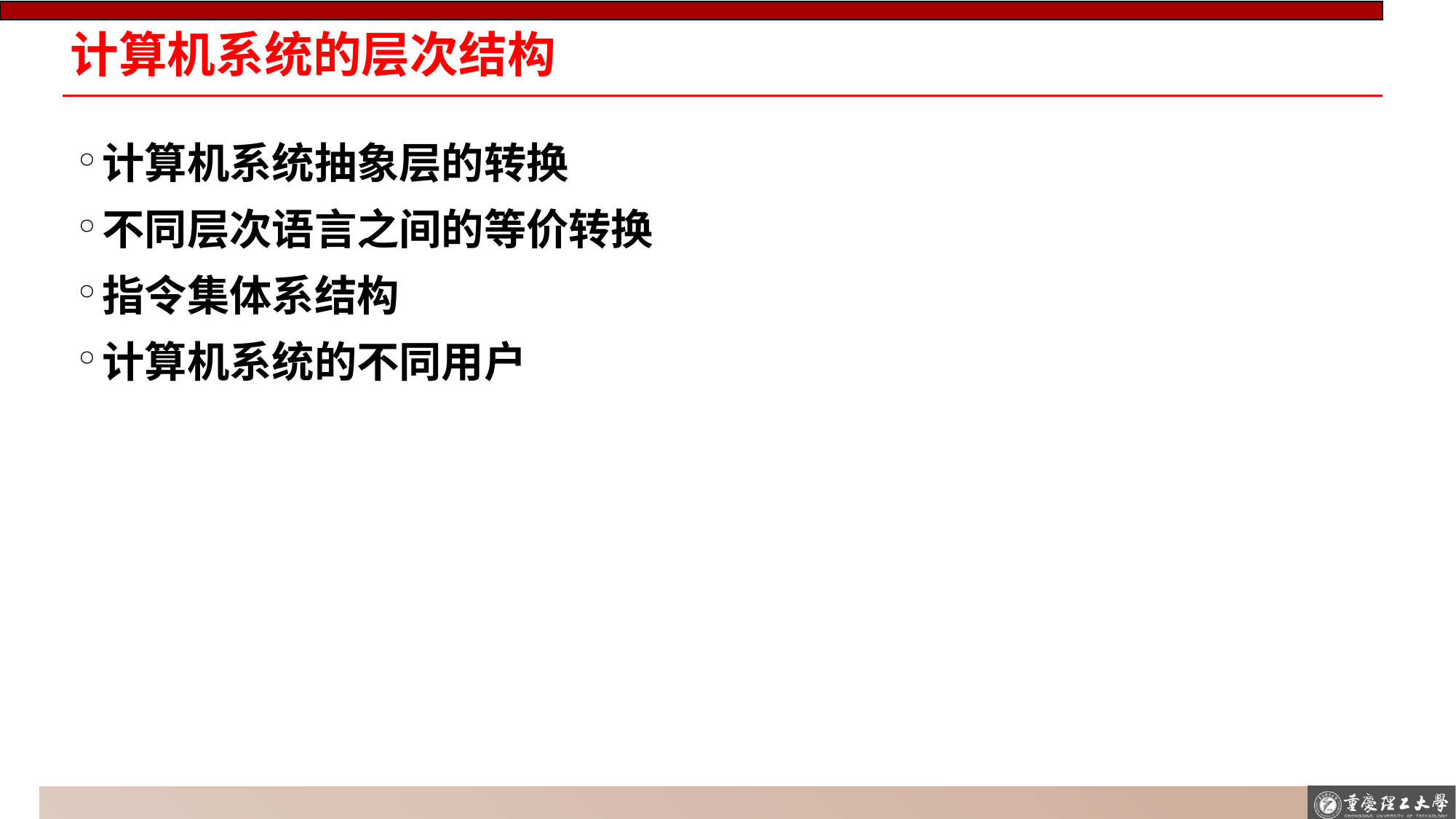

# 计算机系统的层次结构
计算机系统抽象层的转换
不同层次语言之间的等价转换
指令集体系结构
计算机系统的不同用户